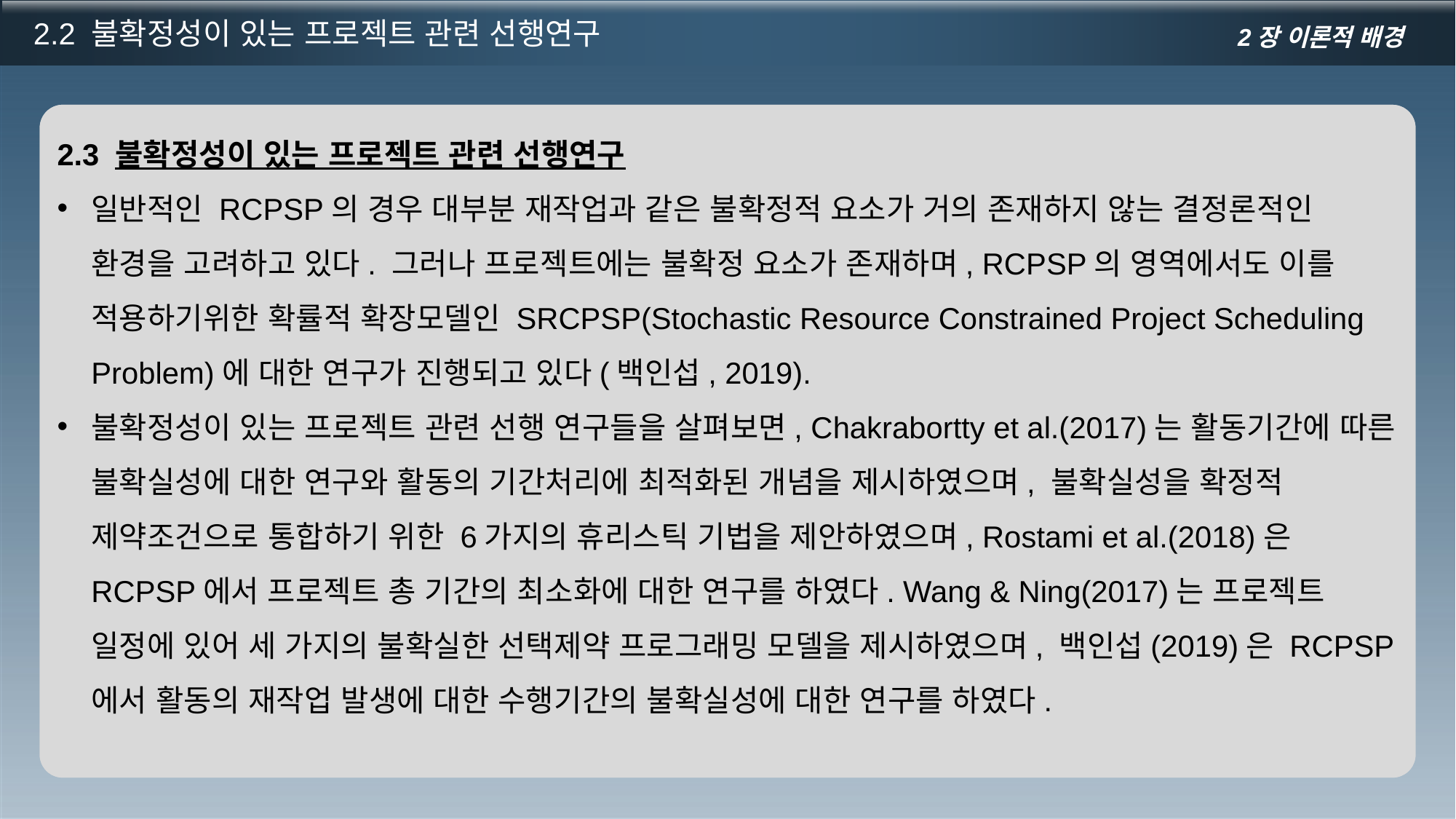

2.2 불확정성이 있는 프로젝트 관련 선행연구
2장 이론적 배경
2.3 불확정성이 있는 프로젝트 관련 선행연구
일반적인 RCPSP의 경우 대부분 재작업과 같은 불확정적 요소가 거의 존재하지 않는 결정론적인 환경을 고려하고 있다. 그러나 프로젝트에는 불확정 요소가 존재하며, RCPSP의 영역에서도 이를 적용하기위한 확률적 확장모델인 SRCPSP(Stochastic Resource Constrained Project Scheduling Problem)에 대한 연구가 진행되고 있다(백인섭, 2019).
불확정성이 있는 프로젝트 관련 선행 연구들을 살펴보면, Chakrabortty et al.(2017)는 활동기간에 따른 불확실성에 대한 연구와 활동의 기간처리에 최적화된 개념을 제시하였으며, 불확실성을 확정적 제약조건으로 통합하기 위한 6가지의 휴리스틱 기법을 제안하였으며, Rostami et al.(2018)은 RCPSP에서 프로젝트 총 기간의 최소화에 대한 연구를 하였다. Wang & Ning(2017)는 프로젝트 일정에 있어 세 가지의 불확실한 선택제약 프로그래밍 모델을 제시하였으며, 백인섭(2019)은 RCPSP에서 활동의 재작업 발생에 대한 수행기간의 불확실성에 대한 연구를 하였다.